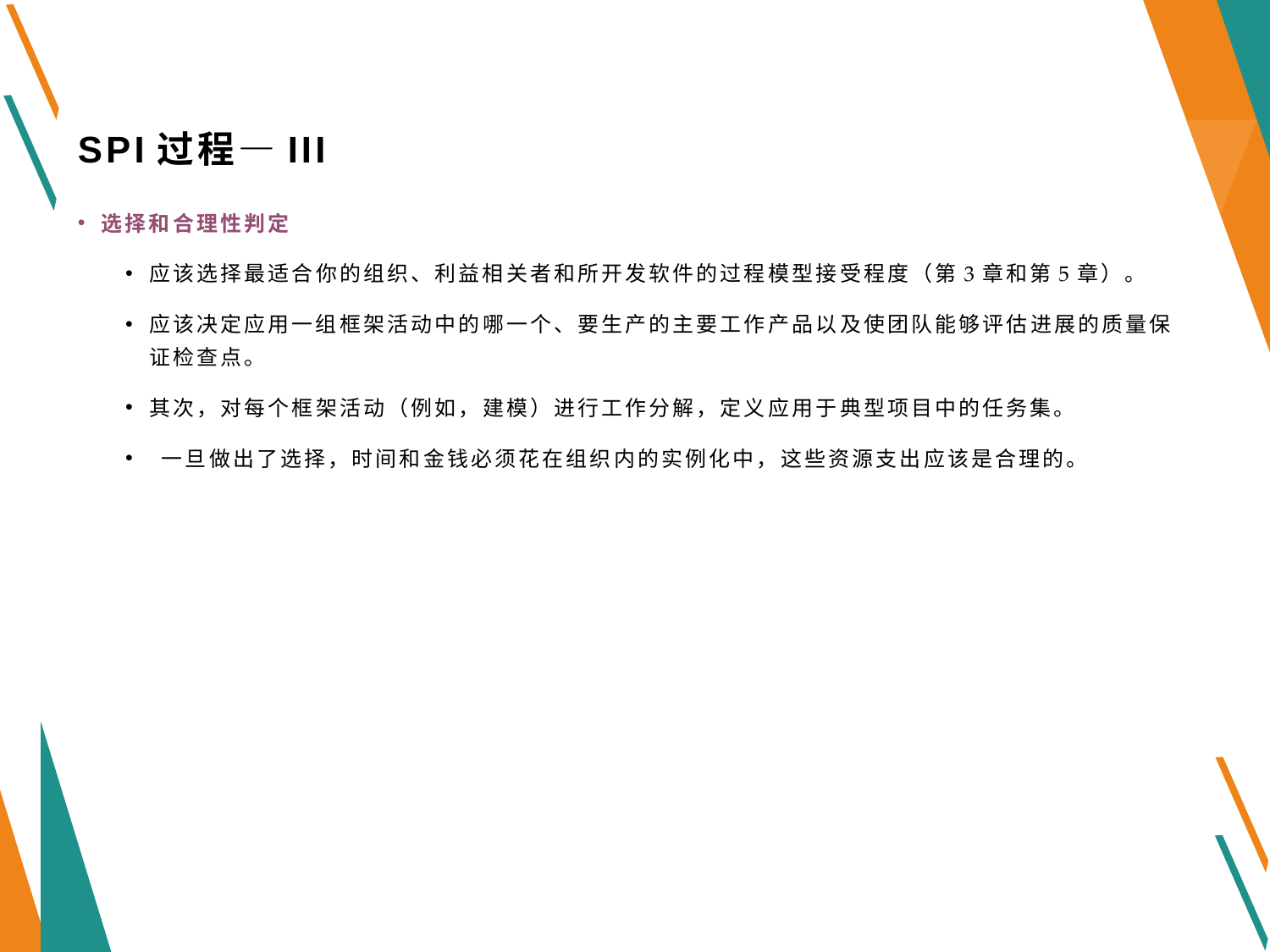

# SPI过程—III
选择和合理性判定
应该选择最适合你的组织、利益相关者和所开发软件的过程模型接受程度（第3章和第5章）。
应该决定应用一组框架活动中的哪一个、要生产的主要工作产品以及使团队能够评估进展的质量保证检查点。
其次，对每个框架活动（例如，建模）进行工作分解，定义应用于典型项目中的任务集。
 一旦做出了选择，时间和金钱必须花在组织内的实例化中，这些资源支出应该是合理的。
10